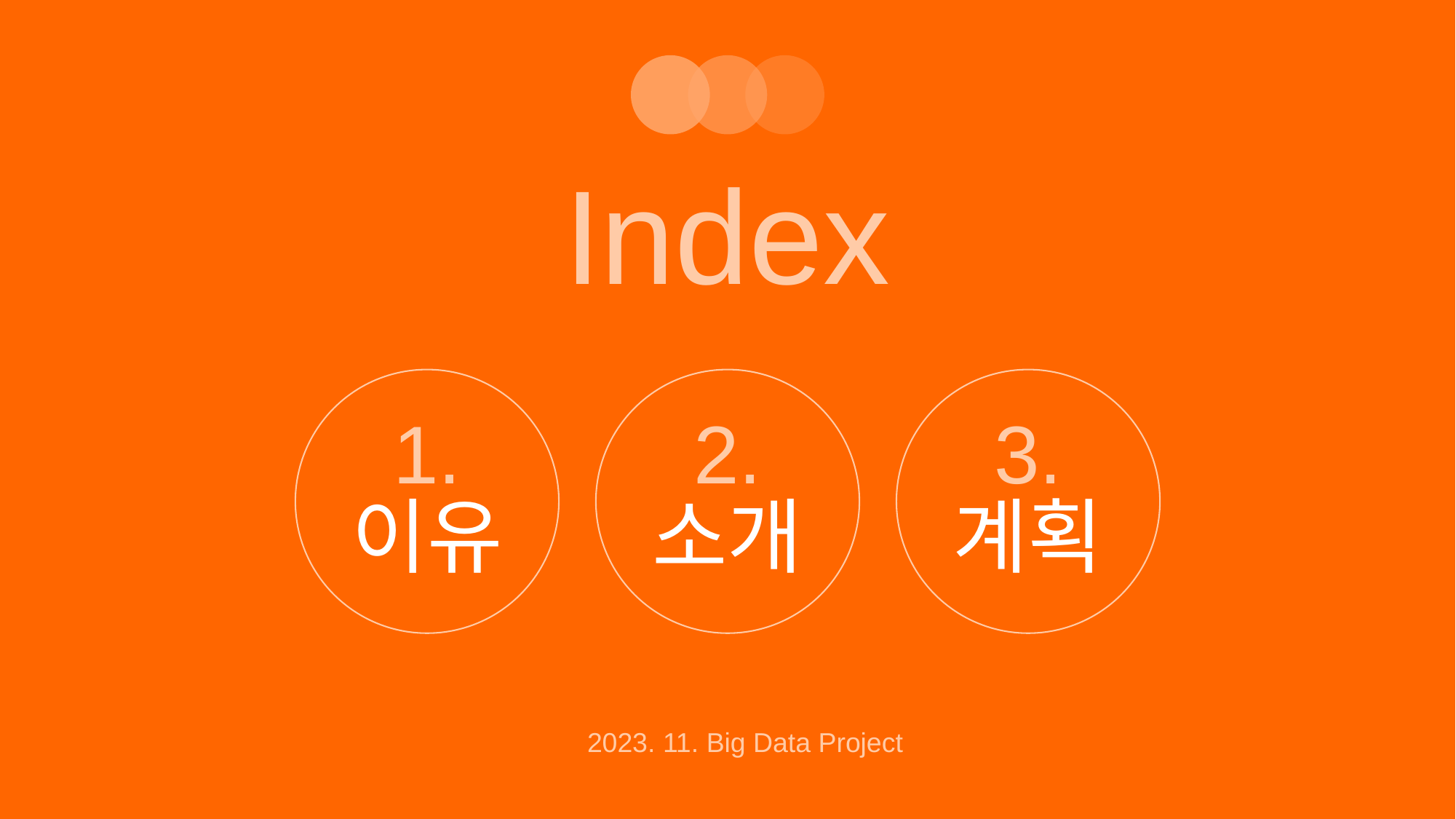

Index

1.
이유
2.
소개
3.
계획
2023. 11. Big Data Project